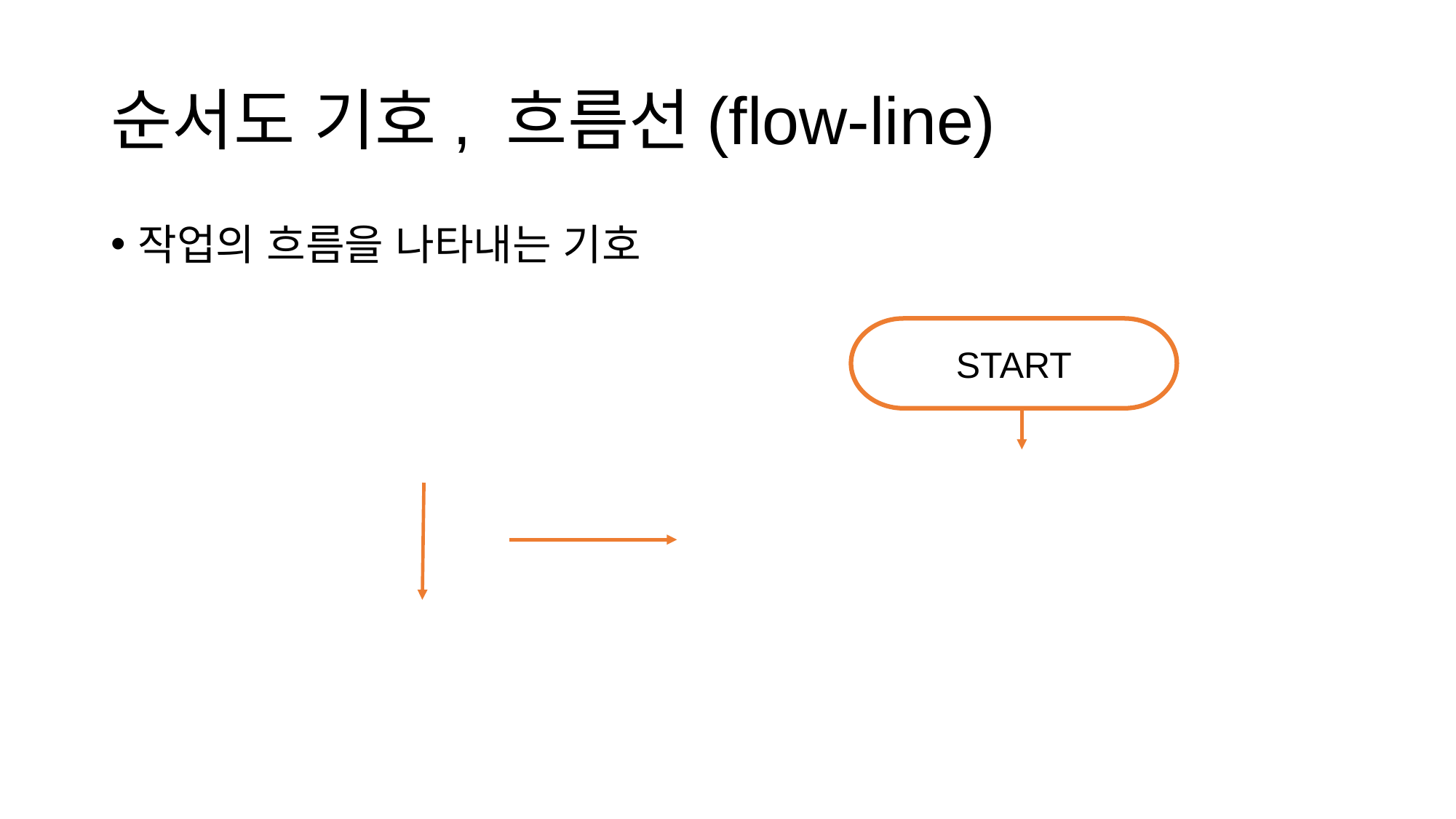

# 순서도 기호, 흐름선(flow-line)
작업의 흐름을 나타내는 기호
START